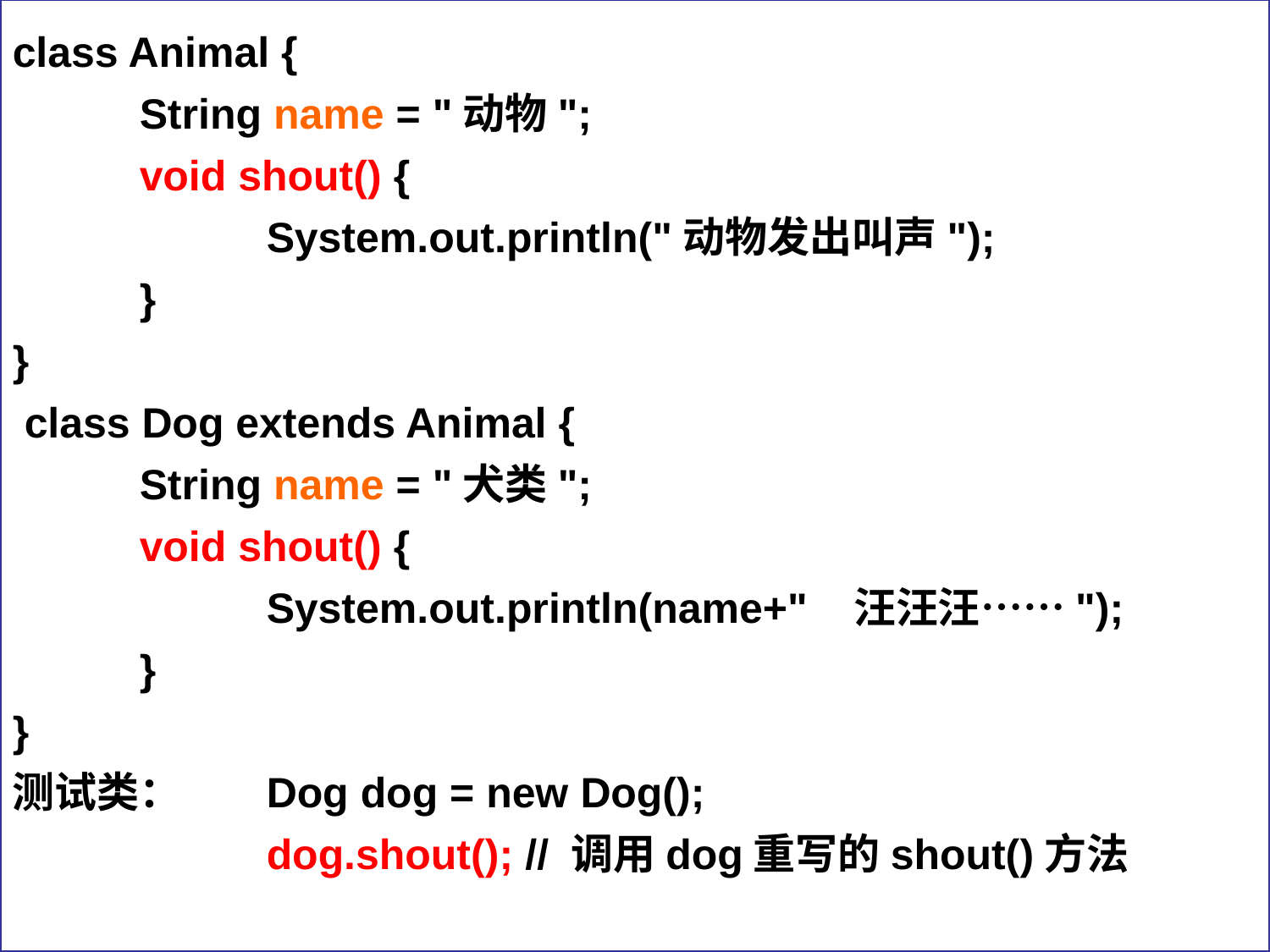

class Animal {
	String name = "动物";
	void shout() {
		System.out.println("动物发出叫声");
	}
}
 class Dog extends Animal {
	String name = "犬类";
	void shout() {
		System.out.println(name+"   汪汪汪……");
	}
}
测试类：	Dog dog = new Dog();
		dog.shout(); // 调用dog重写的shout()方法